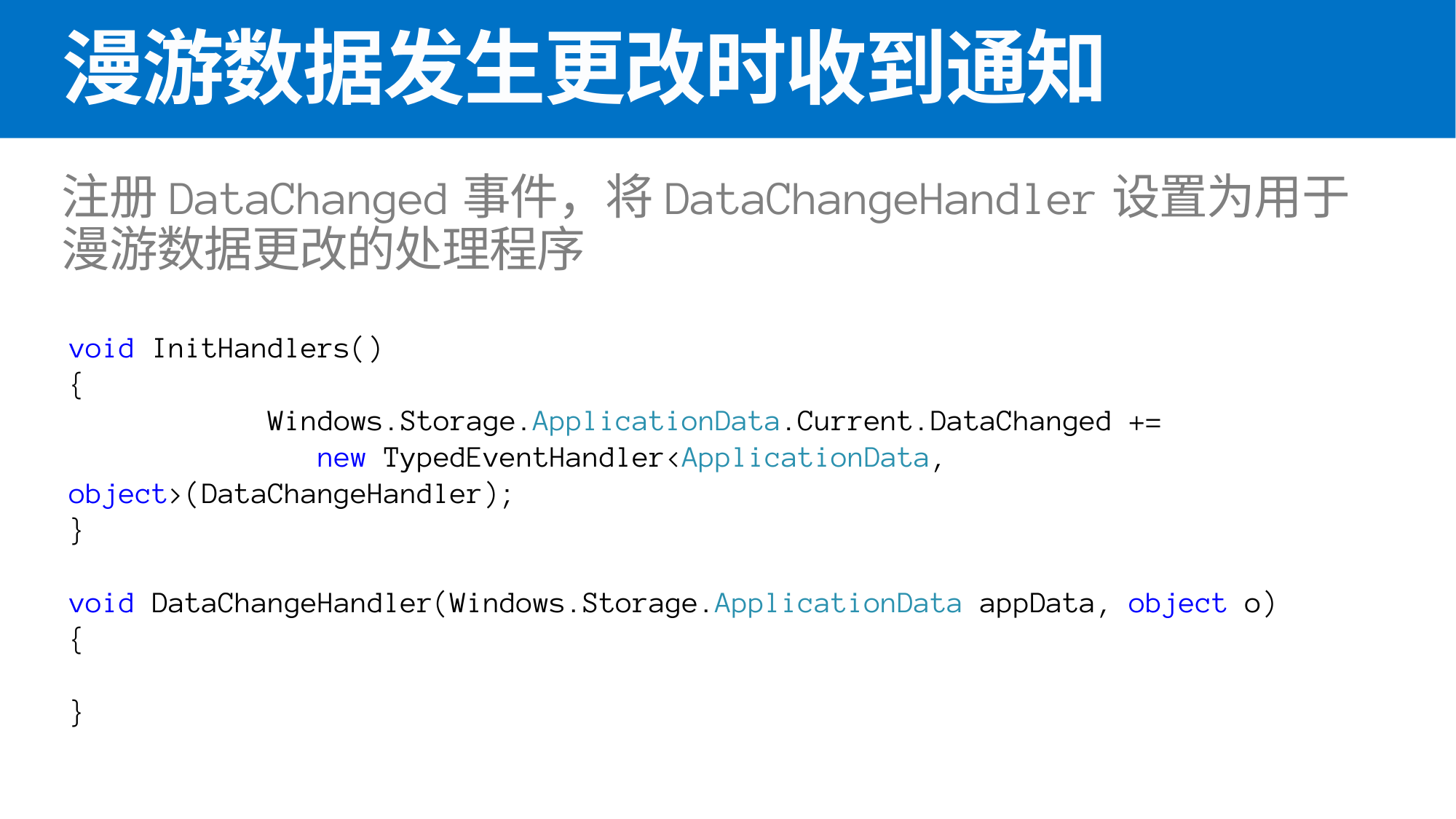

# 漫游数据发生更改时收到通知
注册DataChanged事件，将DataChangeHandler设置为用于漫游数据更改的处理程序
void InitHandlers()
{
            Windows.Storage.ApplicationData.Current.DataChanged +=
               new TypedEventHandler<ApplicationData, object>(DataChangeHandler);
}

void DataChangeHandler(Windows.Storage.ApplicationData appData, object o)
{

}